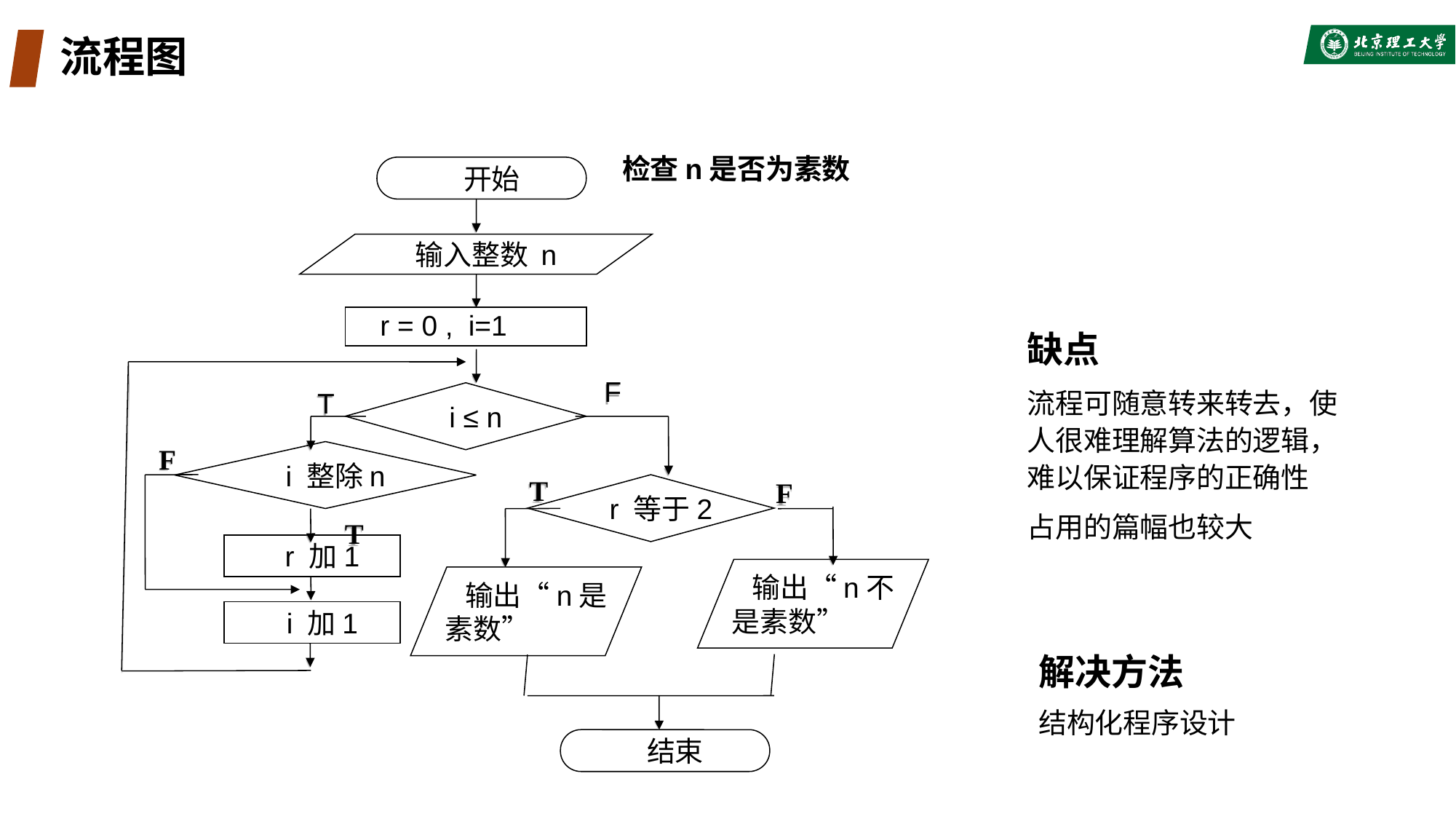

# 流程图
检查n是否为素数
开始

输入整数 n

r = 0 ,  i=1

F
i ≤ n
T

i 整除n

r 等于2

r 加1
输出“n不是素数”
输出“n是素数”

i 加1

结束
缺点
流程可随意转来转去，使人很难理解算法的逻辑，难以保证程序的正确性
占用的篇幅也较大
F
T
F
T
解决方法
结构化程序设计